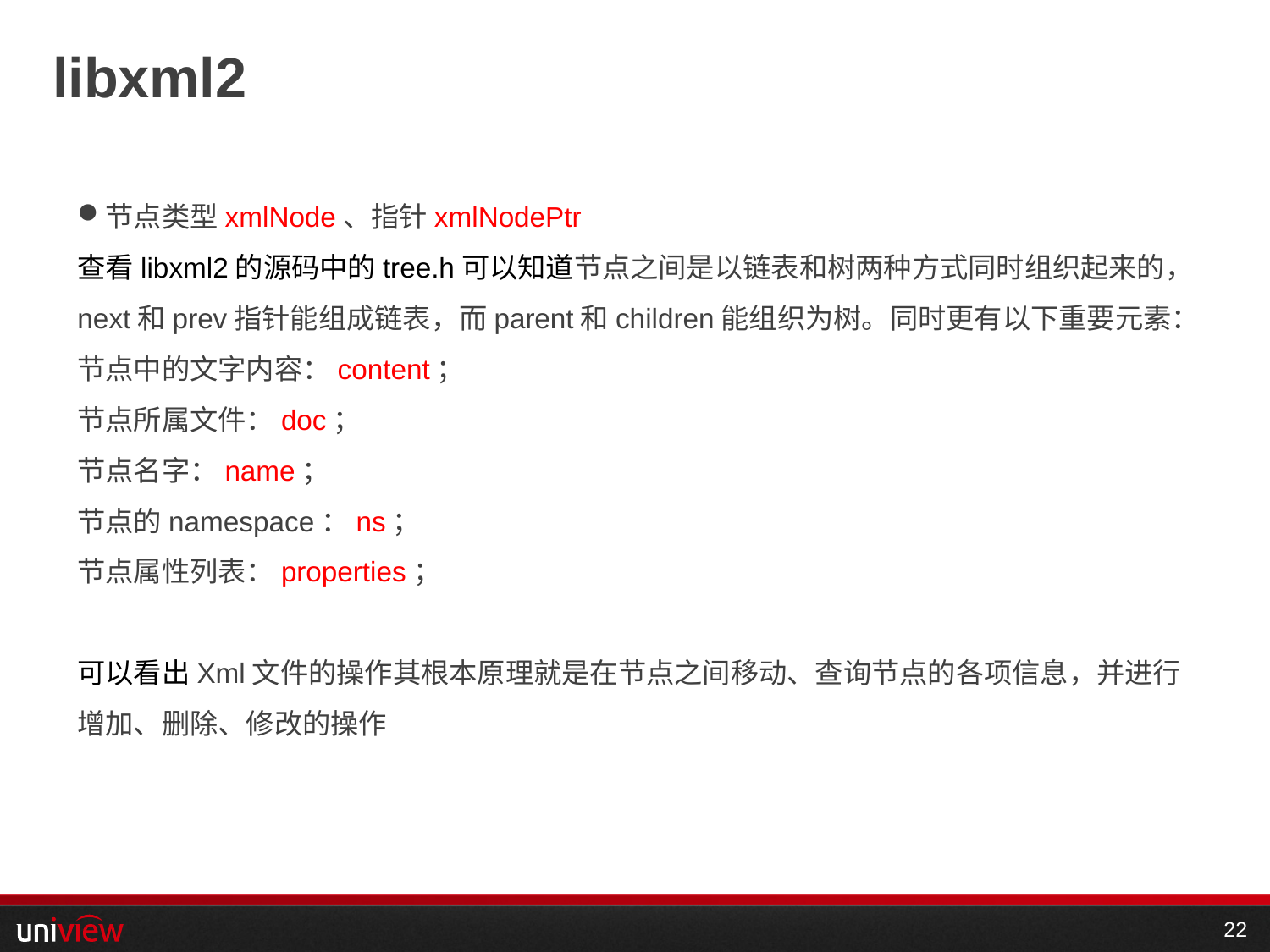

# libxml2
节点类型xmlNode、指针xmlNodePtr
查看libxml2的源码中的tree.h可以知道节点之间是以链表和树两种方式同时组织起来的，next和prev指针能组成链表，而parent和children能组织为树。同时更有以下重要元素：
节点中的文字内容：content；
节点所属文件：doc；
节点名字：name；
节点的namespace：ns；
节点属性列表：properties；

可以看出Xml文件的操作其根本原理就是在节点之间移动、查询节点的各项信息，并进行增加、删除、修改的操作